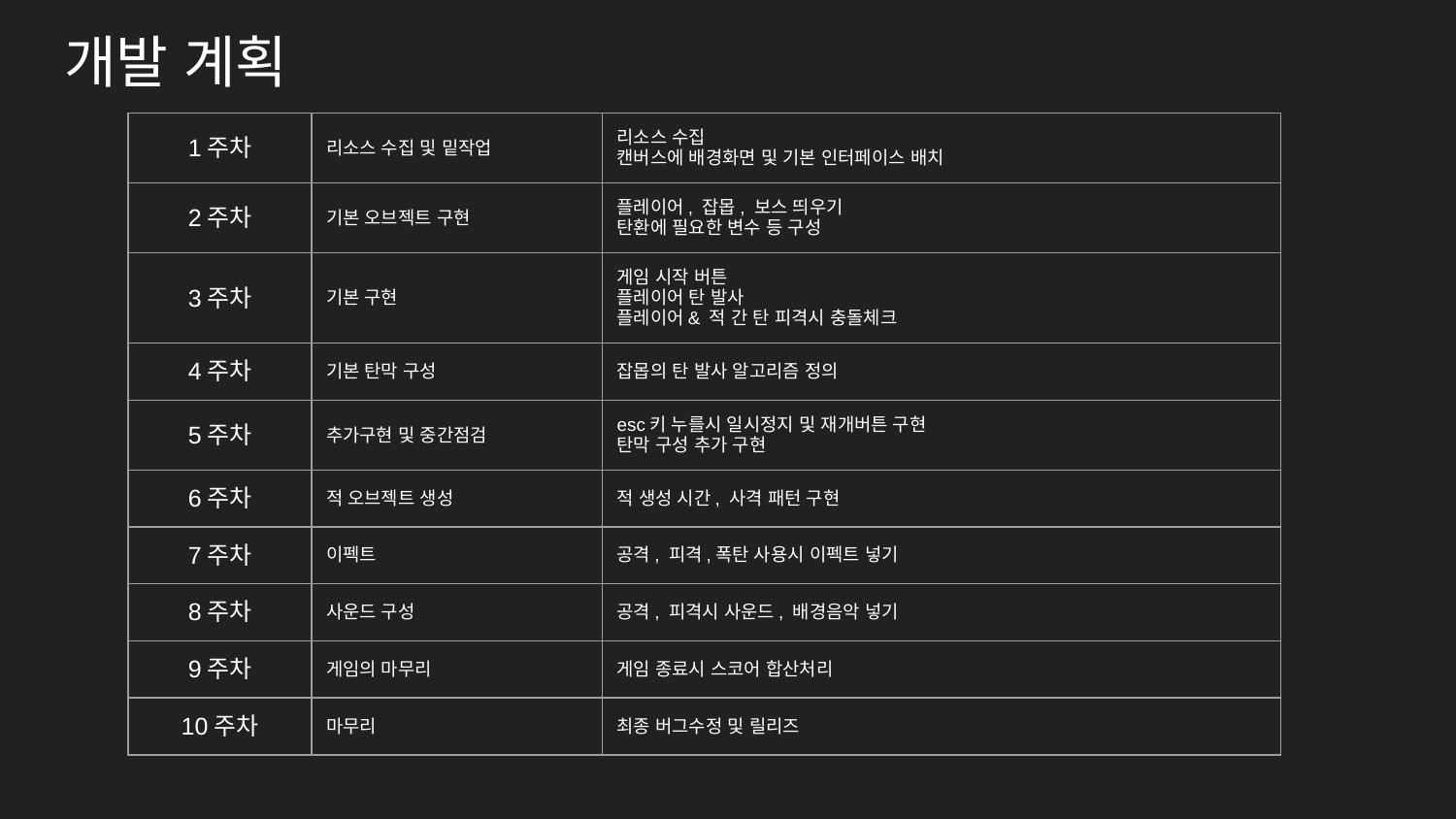

# 개발 계획
| 1주차 | 리소스 수집 및 밑작업 | 리소스 수집 캔버스에 배경화면 및 기본 인터페이스 배치 |
| --- | --- | --- |
| 2주차 | 기본 오브젝트 구현 | 플레이어, 잡몹, 보스 띄우기 탄환에 필요한 변수 등 구성 |
| 3주차 | 기본 구현 | 게임 시작 버튼 플레이어 탄 발사 플레이어& 적 간 탄 피격시 충돌체크 |
| 4주차 | 기본 탄막 구성 | 잡몹의 탄 발사 알고리즘 정의 |
| 5주차 | 추가구현 및 중간점검 | esc키 누를시 일시정지 및 재개버튼 구현 탄막 구성 추가 구현 |
| 6주차 | 적 오브젝트 생성 | 적 생성 시간, 사격 패턴 구현 |
| 7주차 | 이펙트 | 공격, 피격,폭탄 사용시 이펙트 넣기 |
| 8주차 | 사운드 구성 | 공격, 피격시 사운드, 배경음악 넣기 |
| 9주차 | 게임의 마무리 | 게임 종료시 스코어 합산처리 |
| 10주차 | 마무리 | 최종 버그수정 및 릴리즈 |